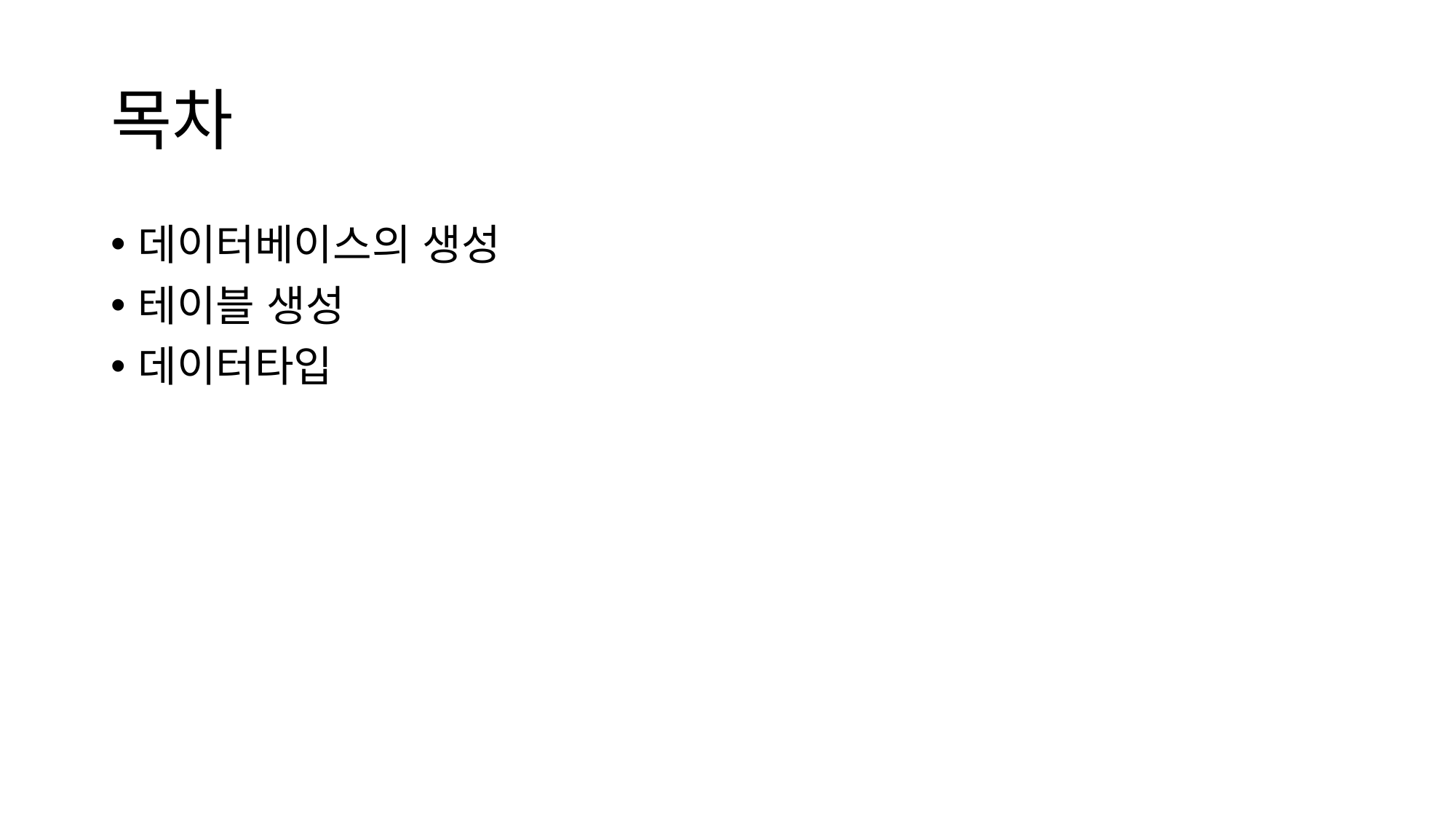

# 목차
데이터베이스의 생성
테이블 생성
데이터타입